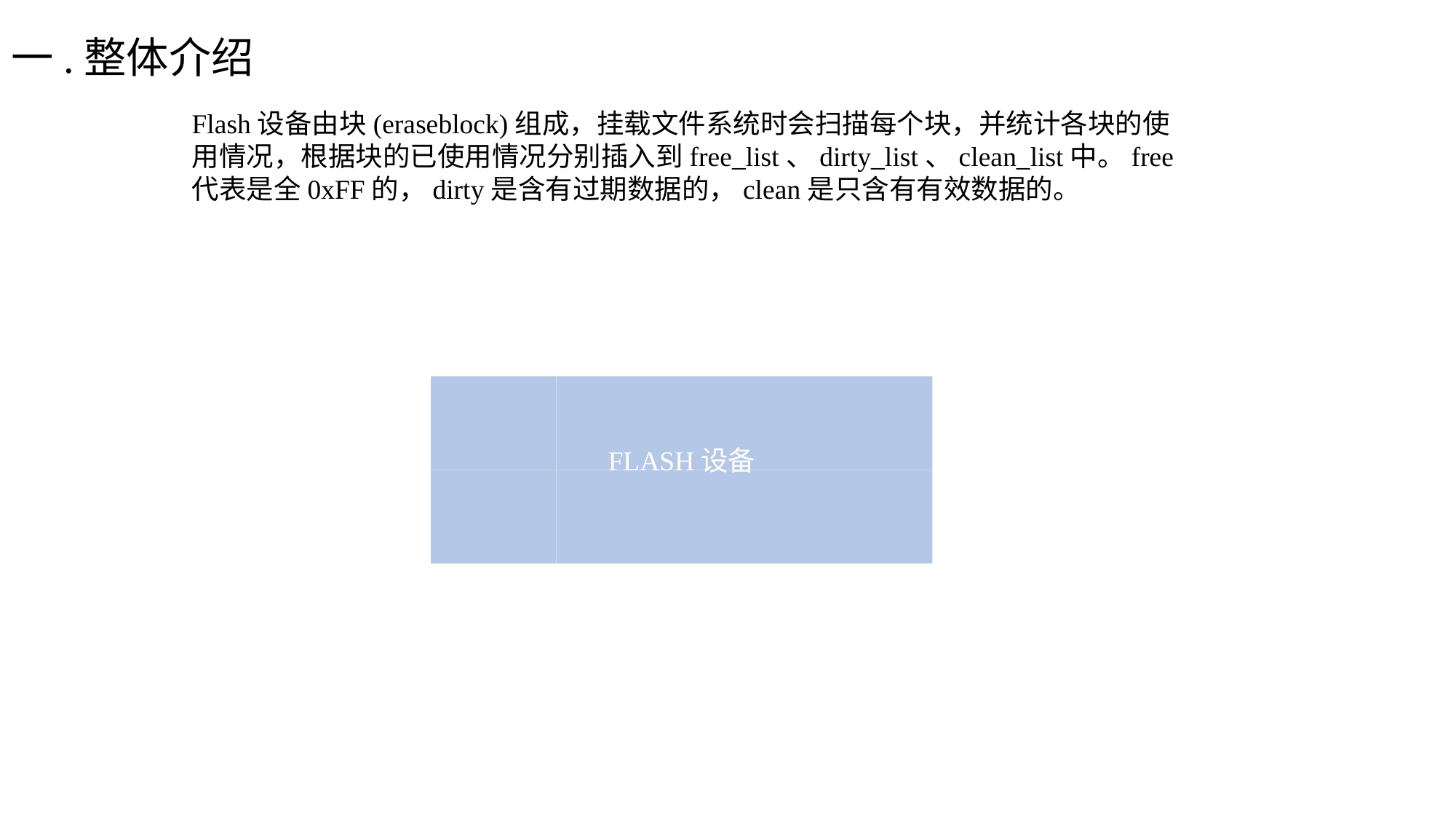

# 一.整体介绍
Flash设备由块(eraseblock)组成，挂载文件系统时会扫描每个块，并统计各块的使用情况，根据块的已使用情况分别插入到free_list、dirty_list、clean_list中。free代表是全0xFF的，dirty是含有过期数据的，clean是只含有有效数据的。

FLASH设备